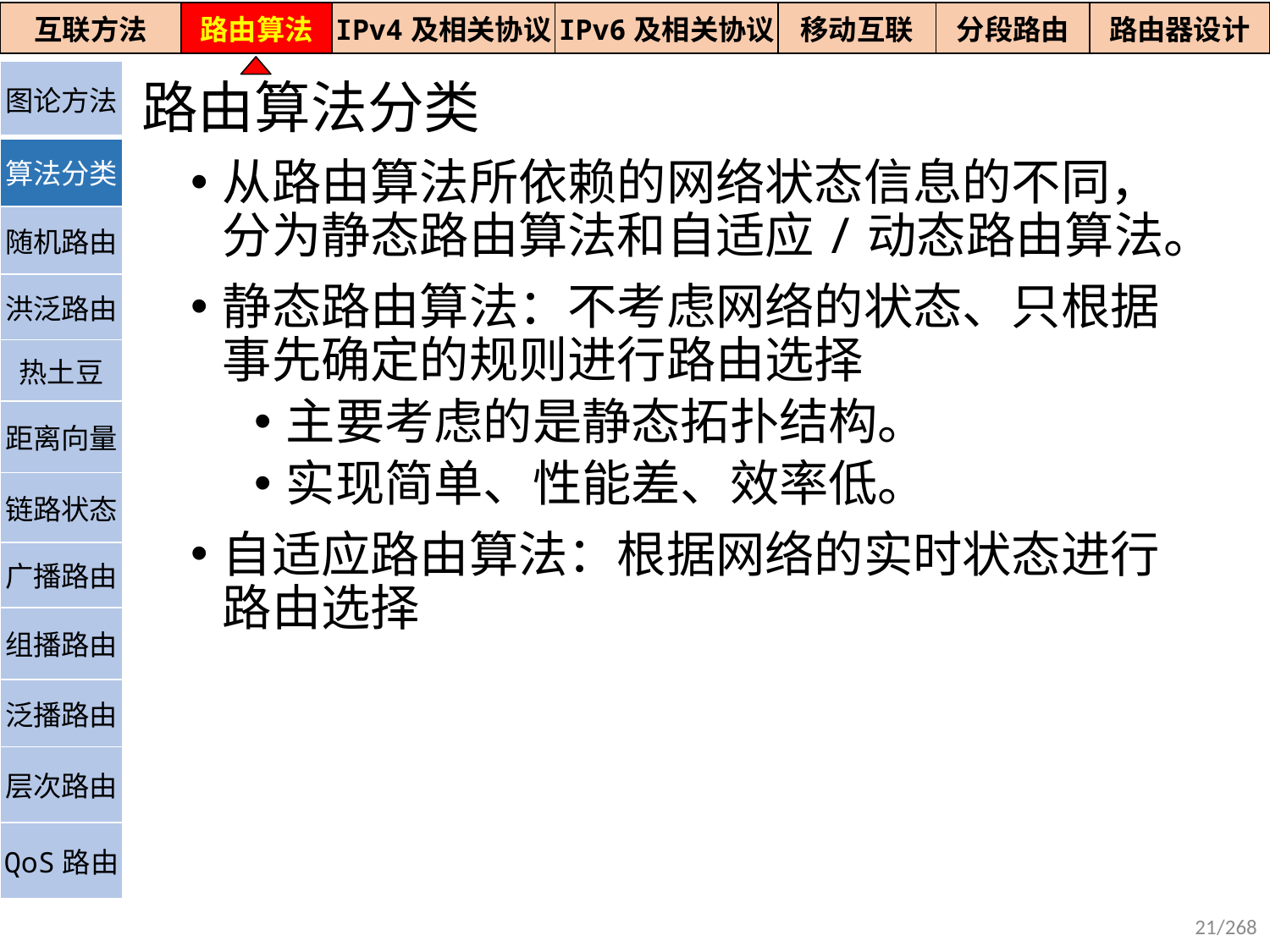

| 互联方法 | 路由算法 | IPv4及相关协议 | IPv6及相关协议 | 移动互联 | 分段路由 | 路由器设计 |
| --- | --- | --- | --- | --- | --- | --- |

路由算法分类
| 图论方法 |
| --- |
| 算法分类 |
| 随机路由 |
| 洪泛路由 |
| 热土豆 |
| 距离向量 |
| 链路状态 |
| 广播路由 |
| 组播路由 |
| 泛播路由 |
| 层次路由 |
| QoS路由 |
从路由算法所依赖的网络状态信息的不同，分为静态路由算法和自适应/动态路由算法。
静态路由算法：不考虑网络的状态、只根据事先确定的规则进行路由选择
主要考虑的是静态拓扑结构。
实现简单、性能差、效率低。
自适应路由算法：根据网络的实时状态进行路由选择

21/268